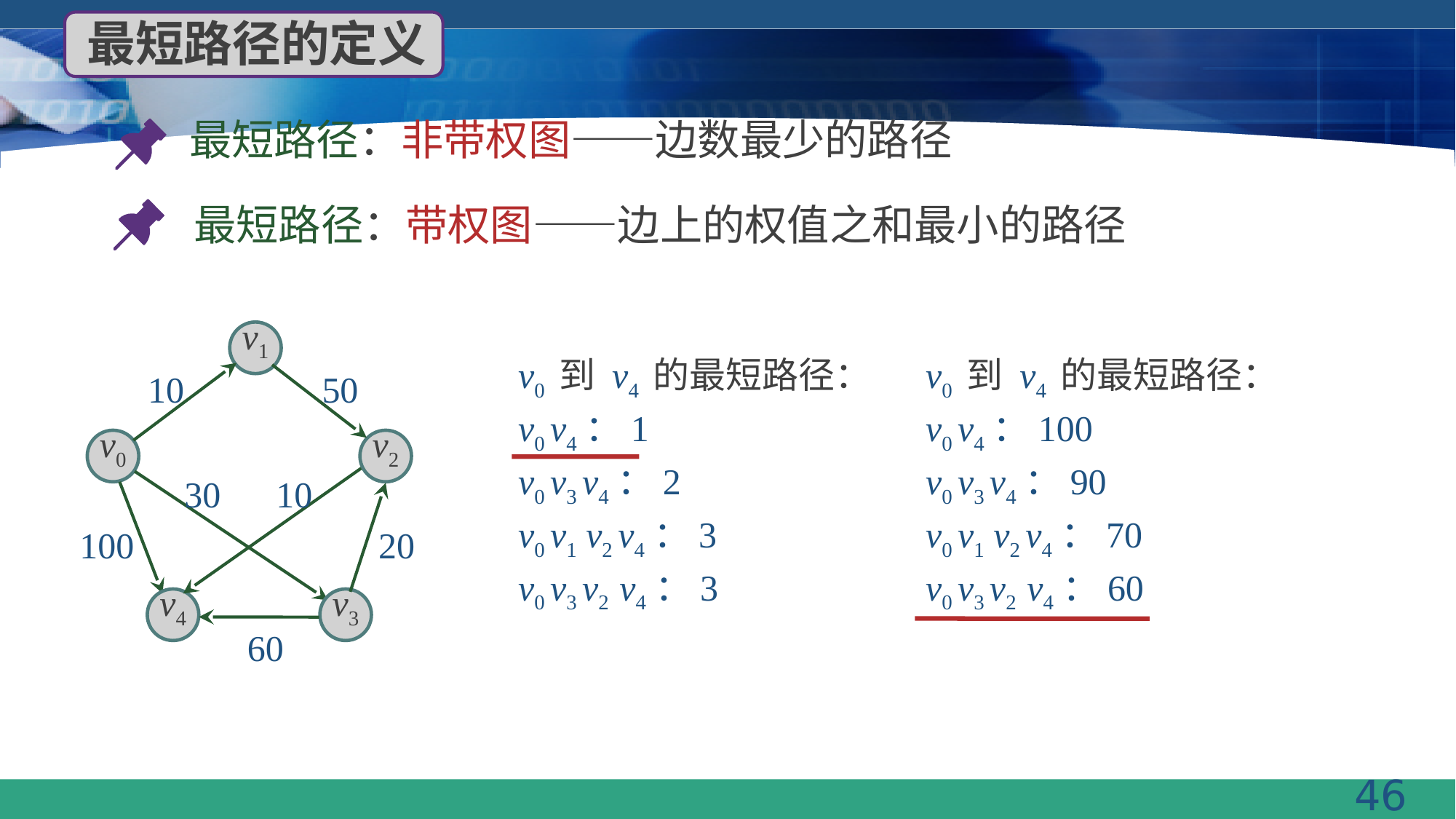

最短路径的定义

最短路径：非带权图——边数最少的路径

最短路径：带权图——边上的权值之和最小的路径

v1

v0
v2

v4
v3

v0 到 v4 的最短路径：
v0 v4：1
v0 v3 v4：2
v0 v1 v2 v4：3
v0 v3 v2  v4：3
v0 到 v4 的最短路径：
v0 v4：100
v0 v3 v4：90
v0 v1 v2 v4：70
v0 v3 v2  v4：60
10
50
30
10
100
20
60